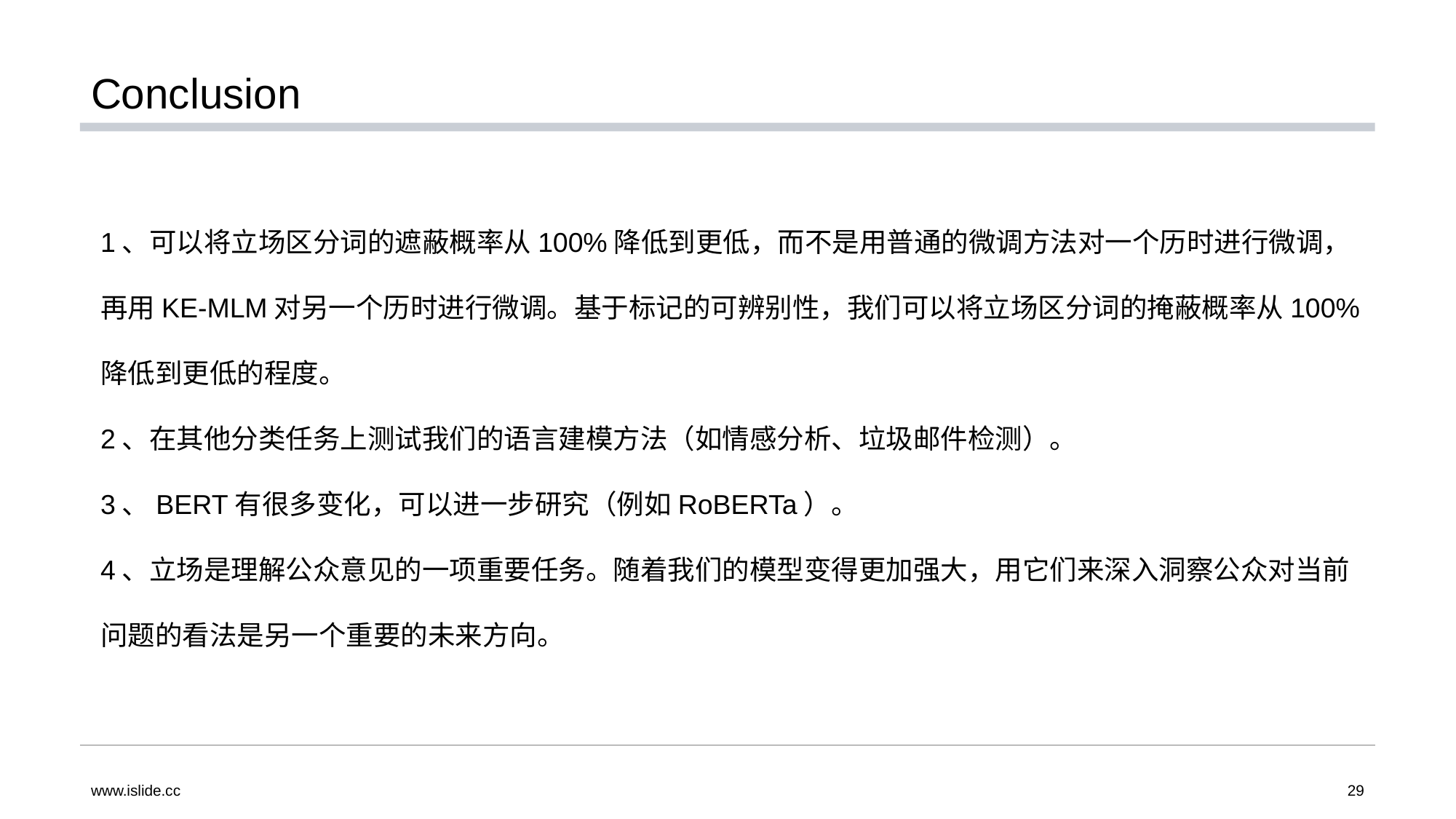

# Conclusion
1、可以将立场区分词的遮蔽概率从100%降低到更低，而不是用普通的微调方法对一个历时进行微调，再用KE-MLM对另一个历时进行微调。基于标记的可辨别性，我们可以将立场区分词的掩蔽概率从100%降低到更低的程度。
2、在其他分类任务上测试我们的语言建模方法（如情感分析、垃圾邮件检测）。
3、BERT有很多变化，可以进一步研究（例如RoBERTa）。
4、立场是理解公众意见的一项重要任务。随着我们的模型变得更加强大，用它们来深入洞察公众对当前问题的看法是另一个重要的未来方向。
www.islide.cc
29